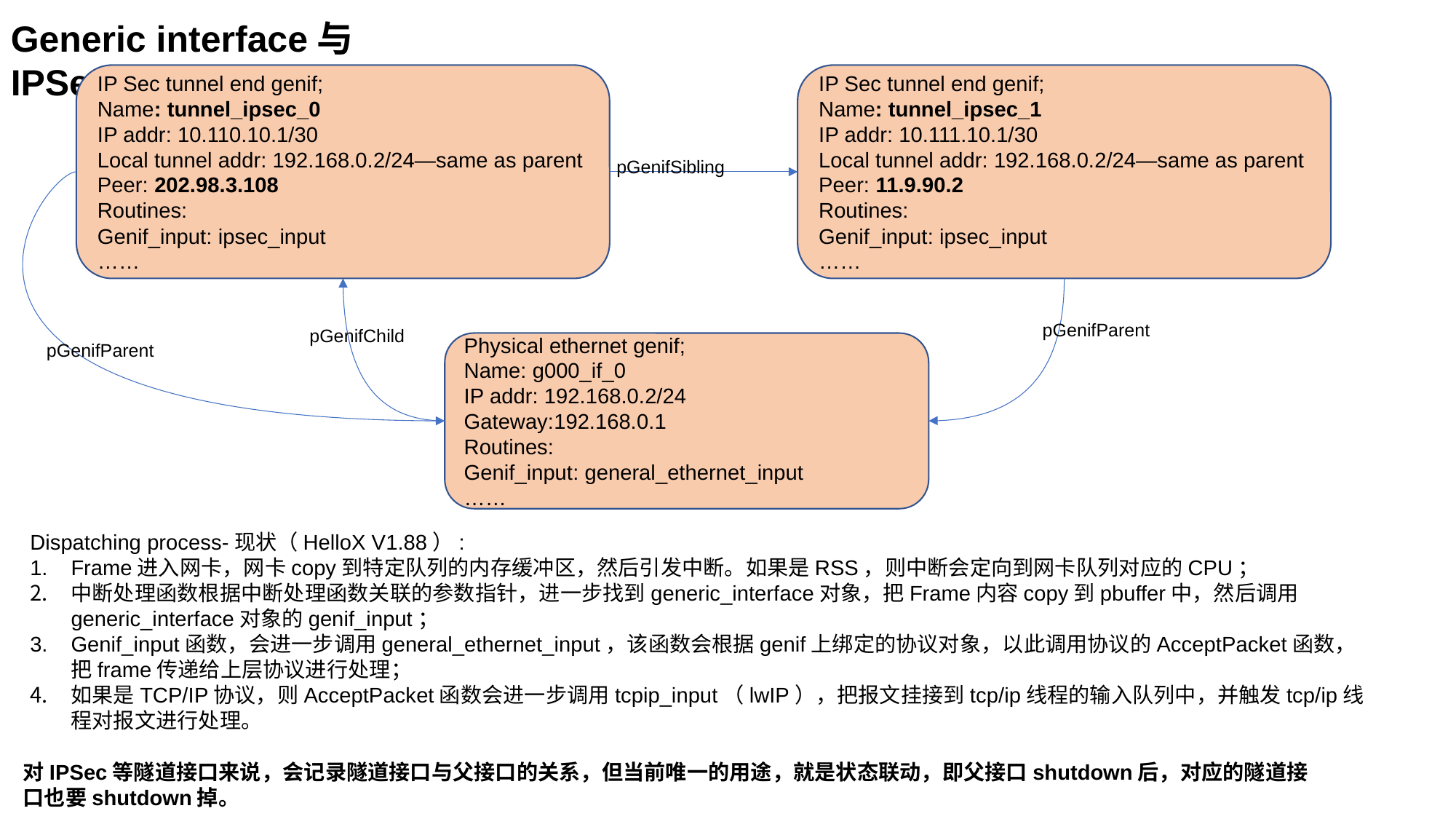

Generic interface与IPSec
IP Sec tunnel end genif;
Name: tunnel_ipsec_0
IP addr: 10.110.10.1/30
Local tunnel addr: 192.168.0.2/24—same as parent
Peer: 202.98.3.108
Routines:
Genif_input: ipsec_input
……
IP Sec tunnel end genif;
Name: tunnel_ipsec_1
IP addr: 10.111.10.1/30
Local tunnel addr: 192.168.0.2/24—same as parent
Peer: 11.9.90.2
Routines:
Genif_input: ipsec_input
……
pGenifSibling
pGenifParent
pGenifChild
Physical ethernet genif;
Name: g000_if_0
IP addr: 192.168.0.2/24
Gateway:192.168.0.1
Routines:
Genif_input: general_ethernet_input
……
pGenifParent
Dispatching process-现状（HelloX V1.88）:
Frame进入网卡，网卡copy到特定队列的内存缓冲区，然后引发中断。如果是RSS，则中断会定向到网卡队列对应的CPU；
中断处理函数根据中断处理函数关联的参数指针，进一步找到generic_interface对象，把Frame内容copy到pbuffer中，然后调用generic_interface对象的genif_input；
Genif_input函数，会进一步调用general_ethernet_input，该函数会根据genif上绑定的协议对象，以此调用协议的AcceptPacket函数，把frame传递给上层协议进行处理；
如果是TCP/IP协议，则AcceptPacket函数会进一步调用tcpip_input（lwIP），把报文挂接到tcp/ip线程的输入队列中，并触发tcp/ip线程对报文进行处理。
对IPSec等隧道接口来说，会记录隧道接口与父接口的关系，但当前唯一的用途，就是状态联动，即父接口shutdown后，对应的隧道接口也要shutdown掉。